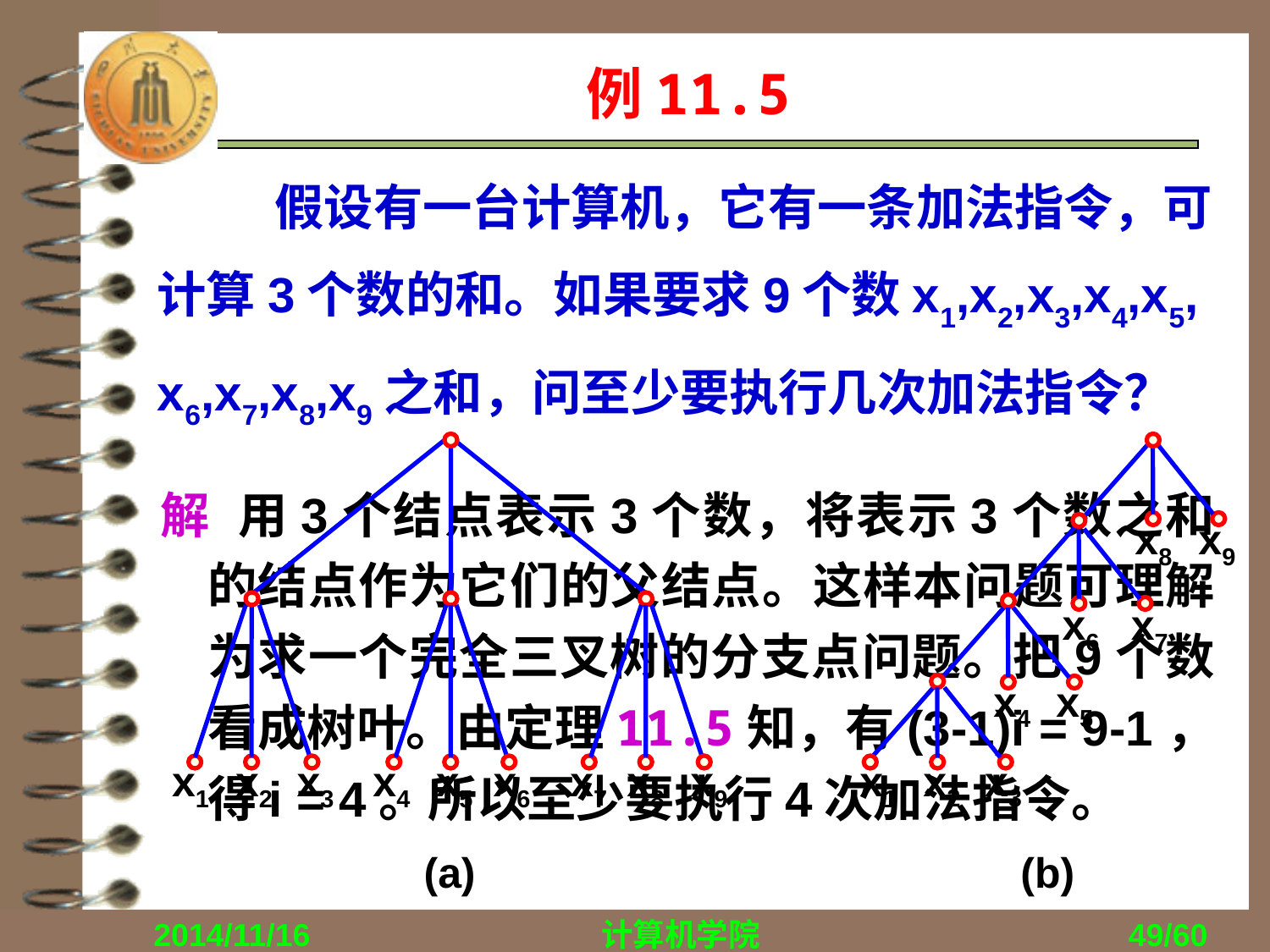

# 例11.5
假设有一台计算机，它有一条加法指令，可
计算3个数的和。如果要求9个数x1,x2,x3,x4,x5,
x6,x7,x8,x9之和，问至少要执行几次加法指令？

x1
x2
x3
x4
x5
x6
x7
x8
x9

(a)

x8
x9

x6
x7

x4
x5

x2
x3
x1

(b)
解  用3个结点表示3个数，将表示3个数之和的结点作为它们的父结点。这样本问题可理解为求一个完全三叉树的分支点问题。把9个数看成树叶。由定理11.5知，有(3-1)i = 9-1，得i = 4。所以至少要执行4次加法指令。
2014/11/16
计算机学院
49/60